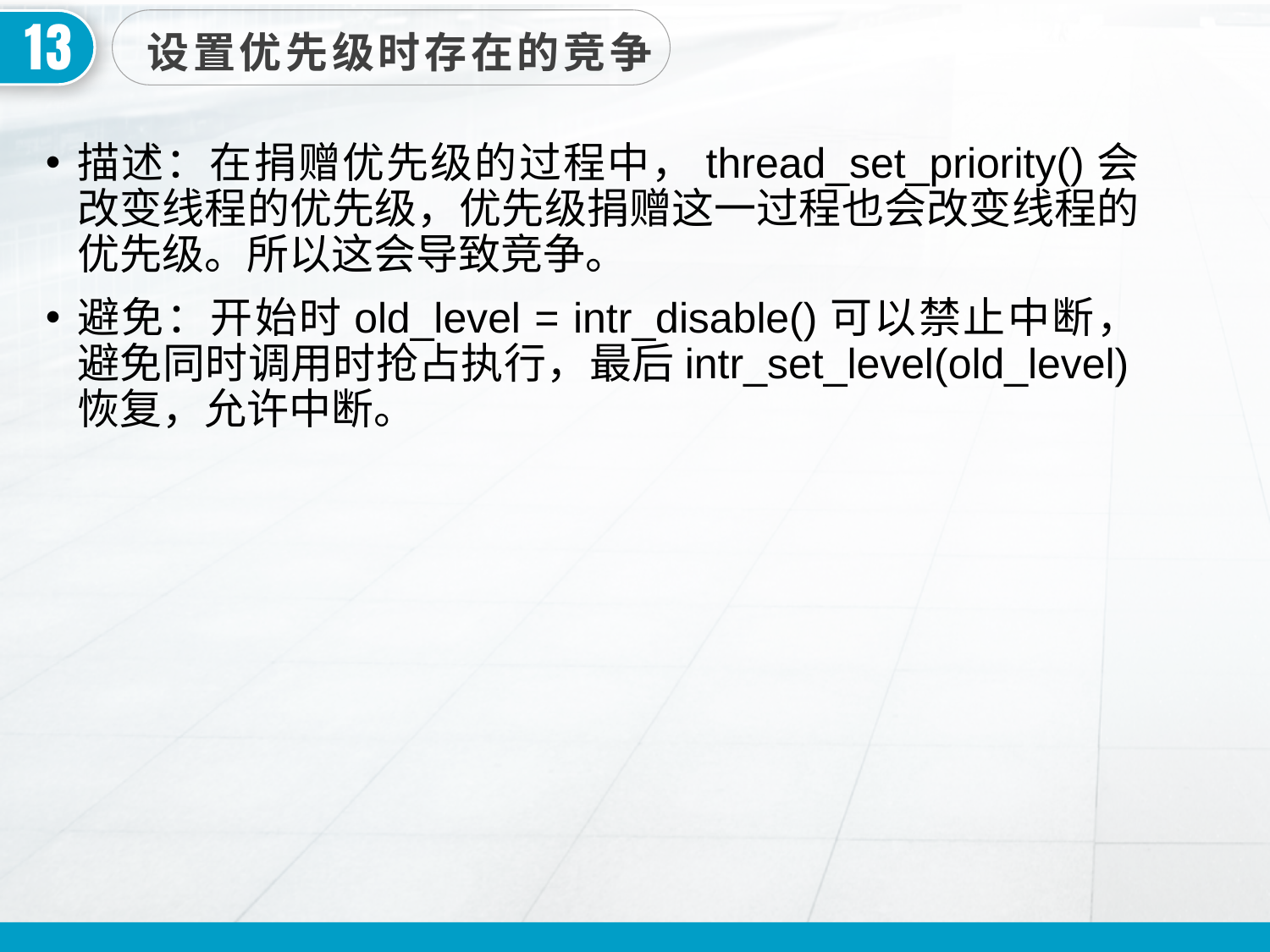

13
设置优先级时存在的竞争
描述：在捐赠优先级的过程中，thread_set_priority()会改变线程的优先级，优先级捐赠这一过程也会改变线程的优先级。所以这会导致竞争。
避免：开始时old_level = intr_disable()可以禁止中断，避免同时调用时抢占执行，最后intr_set_level(old_level)恢复，允许中断。